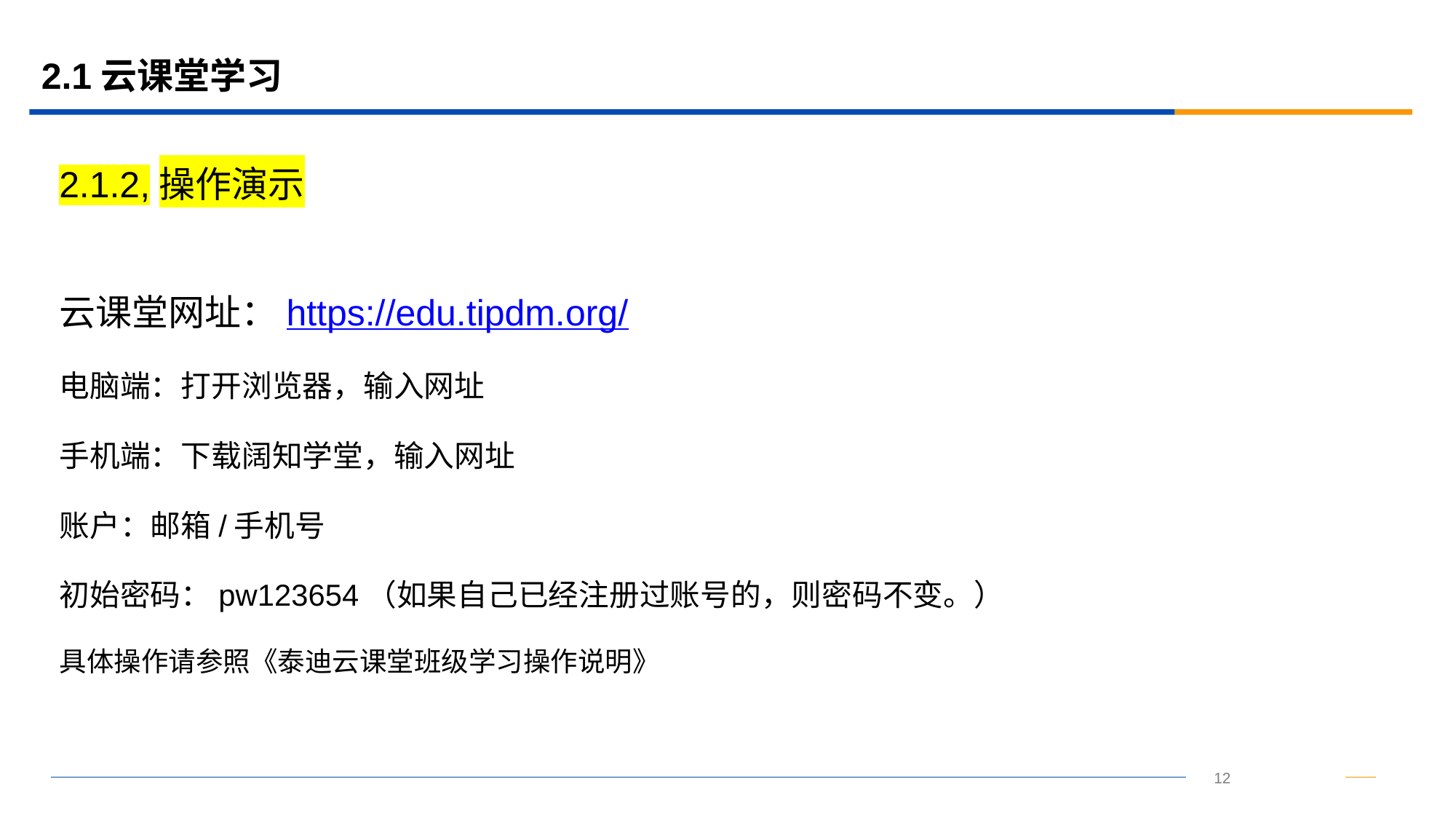

# 2.1云课堂学习

2.1.2,操作演示
云课堂网址：https://edu.tipdm.org/
电脑端：打开浏览器，输入网址
手机端：下载阔知学堂，输入网址
账户：邮箱/手机号
初始密码：pw123654（如果自己已经注册过账号的，则密码不变。）
具体操作请参照《泰迪云课堂班级学习操作说明》